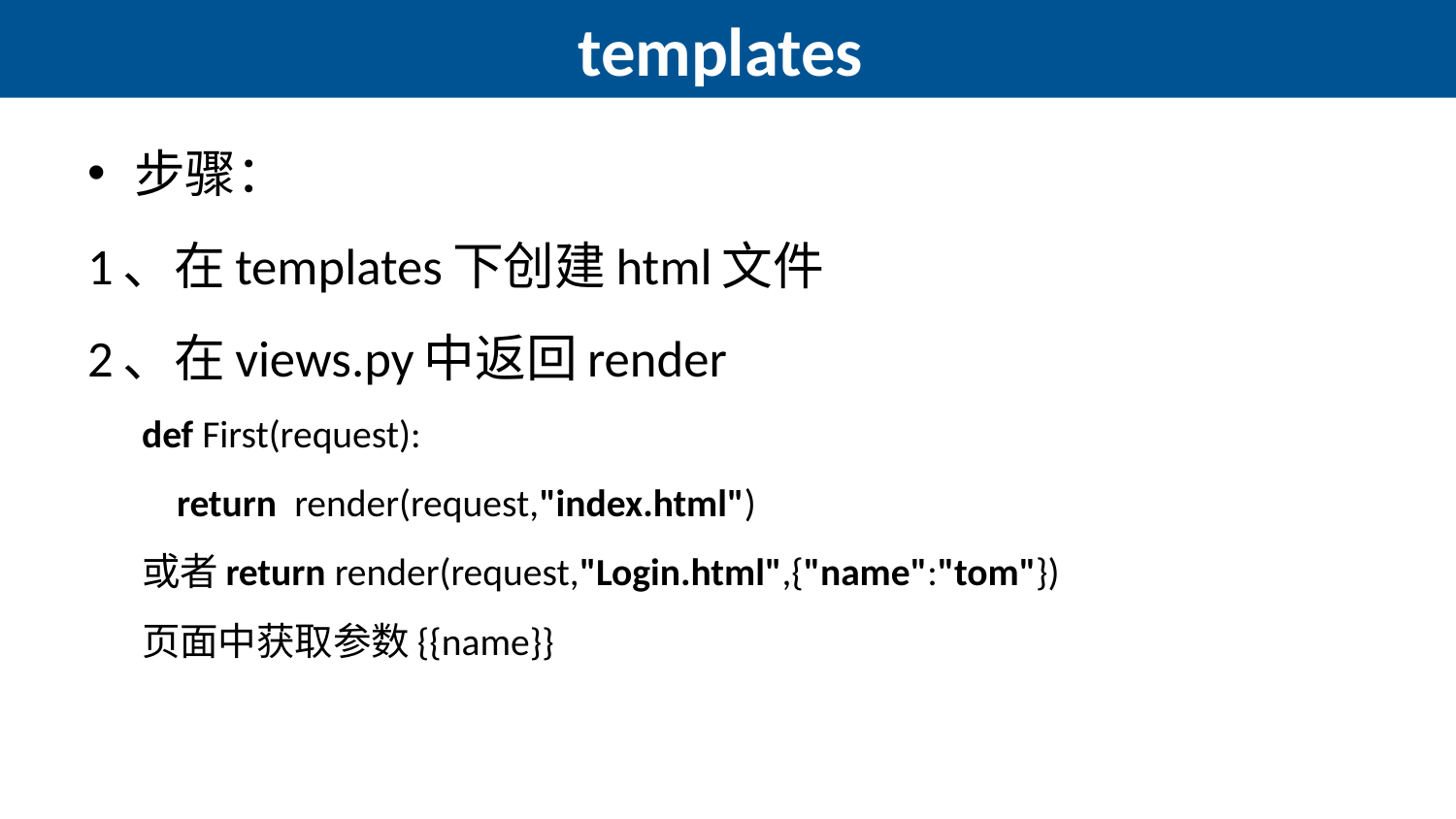

# templates
步骤：
1、在templates下创建html文件
2、在views.py中返回render
def First(request):
    return  render(request,"index.html")
或者return render(request,"Login.html",{"name":"tom"})
页面中获取参数{{name}}